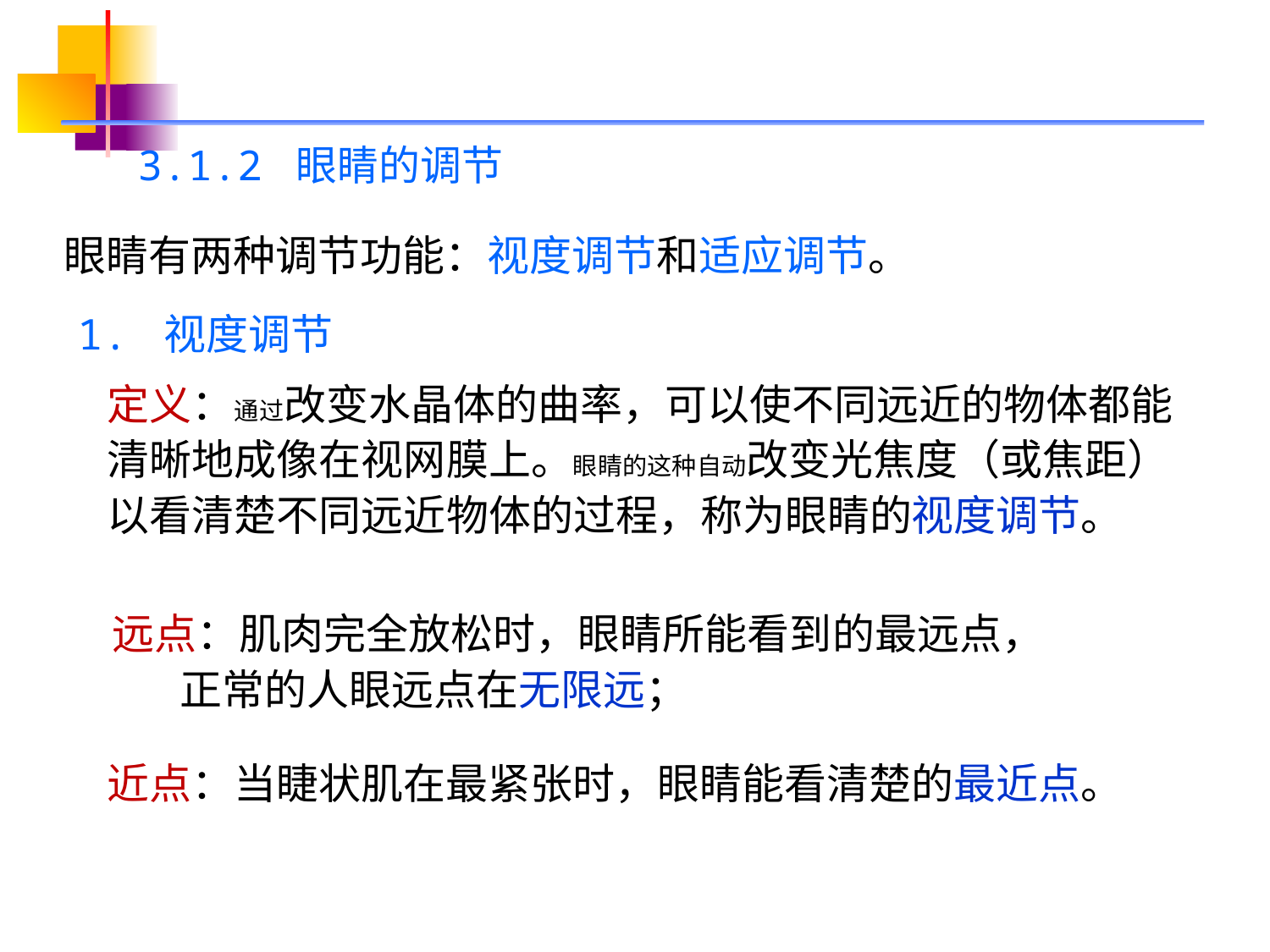

# 3.1.2 眼睛的调节
眼睛有两种调节功能：视度调节和适应调节。
1. 视度调节
定义：通过改变水晶体的曲率，可以使不同远近的物体都能清晰地成像在视网膜上。眼睛的这种自动改变光焦度（或焦距）以看清楚不同远近物体的过程，称为眼睛的视度调节。
远点：肌肉完全放松时，眼睛所能看到的最远点，
      正常的人眼远点在无限远；
近点：当睫状肌在最紧张时，眼睛能看清楚的最近点。